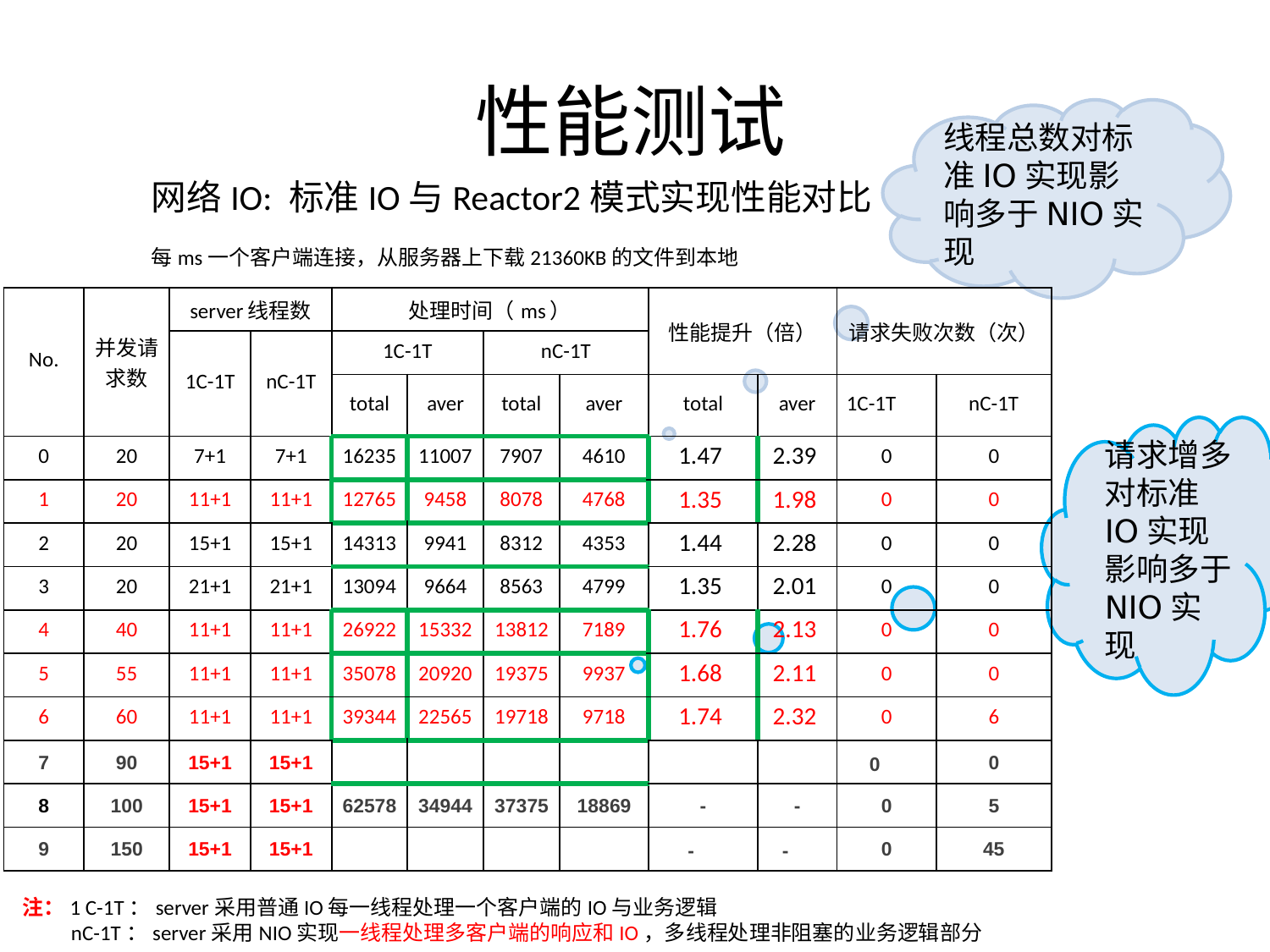

# 性能测试
线程总数对标准IO实现影响多于NIO实现
网络IO: 标准IO与Reactor2模式实现性能对比
每ms一个客户端连接，从服务器上下载21360KB的文件到本地
| No. | 并发请求数 | server线程数 |  | 处理时间（ms） |  |  |  | 性能提升（倍） |  | 请求失败次数（次） |  |
| --- | --- | --- | --- | --- | --- | --- | --- | --- | --- | --- | --- |
|  |  | 1C-1T | nC-1T | 1C-1T |  | nC-1T |  |  |  |  |  |
|  |  |  |  | total | aver | total | aver | total | aver | 1C-1T | nC-1T |
| 0 | 20 | 7+1 | 7+1 | 16235 | 11007 | 7907 | 4610 | 1.47 | 2.39 | 0 | 0 |
| 1 | 20 | 11+1 | 11+1 | 12765 | 9458 | 8078 | 4768 | 1.35 | 1.98 | 0 | 0 |
| 2 | 20 | 15+1 | 15+1 | 14313 | 9941 | 8312 | 4353 | 1.44 | 2.28 | 0 | 0 |
| 3 | 20 | 21+1 | 21+1 | 13094 | 9664 | 8563 | 4799 | 1.35 | 2.01 | 0 | 0 |
| 4 | 40 | 11+1 | 11+1 | 26922 | 15332 | 13812 | 7189 | 1.76 | 2.13 | 0 | 0 |
| 5 | 55 | 11+1 | 11+1 | 35078 | 20920 | 19375 | 9937 | 1.68 | 2.11 | 0 | 0 |
| 6 | 60 | 11+1 | 11+1 | 39344 | 22565 | 19718 | 9718 | 1.74 | 2.32 | 0 | 6 |
| 7 | 90 | 15+1 | 15+1 |  |  |  |  |  |  | 0 | 0 |
| 8 | 100 | 15+1 | 15+1 | 62578 | 34944 | 37375 | 18869 | - | - | 0 | 5 |
| 9 | 150 | 15+1 | 15+1 |  |  |  |  | - | - | 0 | 45 |
请求增多对标准IO实现影响多于NIO实现
注：1 C-1T：server采用普通IO每一线程处理一个客户端的IO与业务逻辑
          nC-1T：server采用NIO实现一线程处理多客户端的响应和IO，多线程处理非阻塞的业务逻辑部分